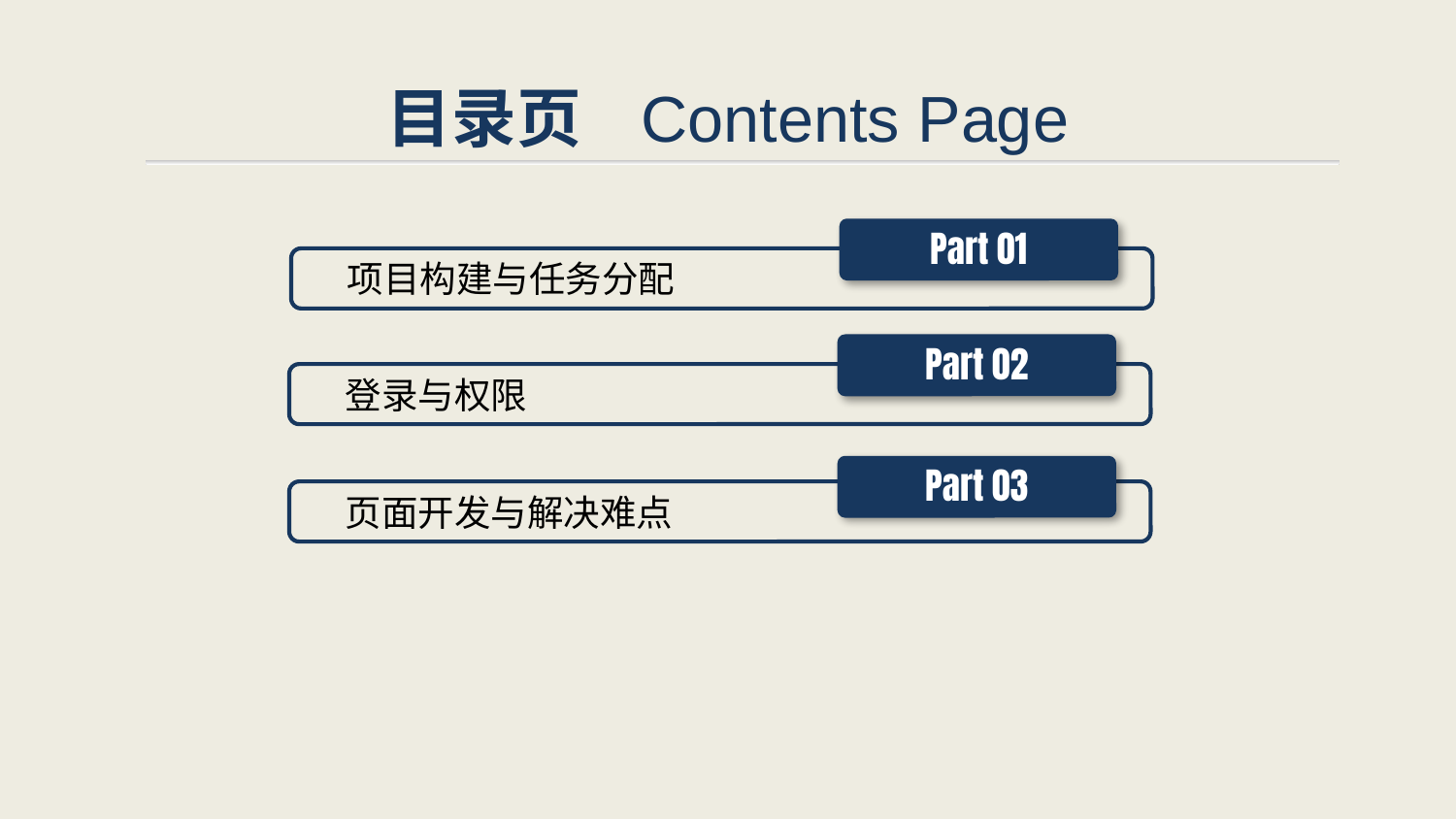

目录页   Contents Page

Part 01
项目构建与任务分配
Part 02
登录与权限
Part 03
页面开发与解决难点